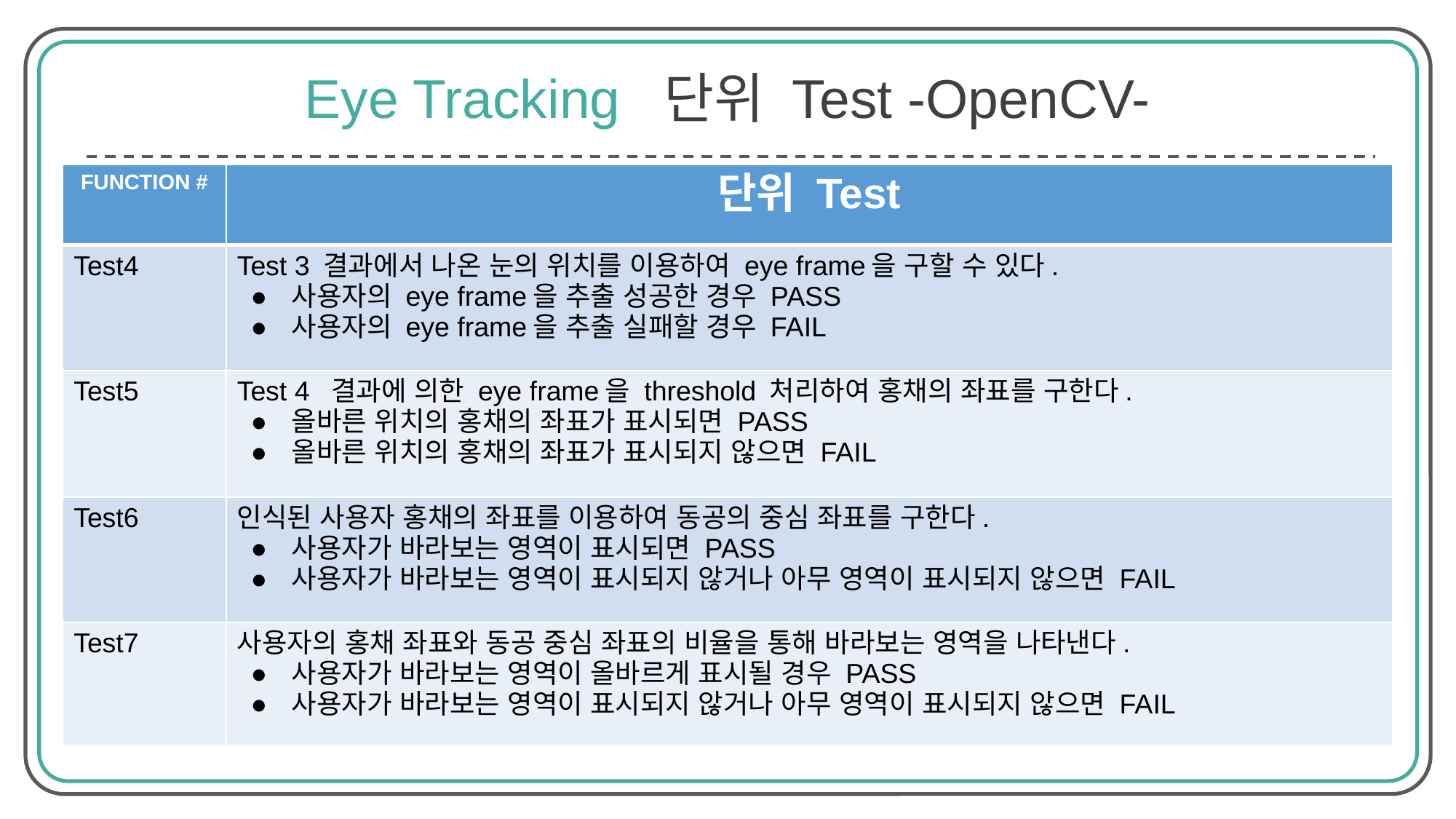

Eye Tracking  단위 Test -OpenCV-
| FUNCTION # | 단위 Test |
| --- | --- |
| Test4 | Test 3 결과에서 나온 눈의 위치를 이용하여 eye frame을 구할 수 있다. 사용자의 eye frame을 추출 성공한 경우 PASS 사용자의 eye frame을 추출 실패할 경우 FAIL |
| Test5 | Test 4 결과에 의한 eye frame을 threshold 처리하여 홍채의 좌표를 구한다. 올바른 위치의 홍채의 좌표가 표시되면 PASS 올바른 위치의 홍채의 좌표가 표시되지 않으면 FAIL |
| Test6 | 인식된 사용자 홍채의 좌표를 이용하여 동공의 중심 좌표를 구한다. 사용자가 바라보는 영역이 표시되면 PASS 사용자가 바라보는 영역이 표시되지 않거나 아무 영역이 표시되지 않으면 FAIL |
| Test7 | 사용자의 홍채 좌표와 동공 중심 좌표의 비율을 통해 바라보는 영역을 나타낸다. 사용자가 바라보는 영역이 올바르게 표시될 경우 PASS 사용자가 바라보는 영역이 표시되지 않거나 아무 영역이 표시되지 않으면 FAIL |